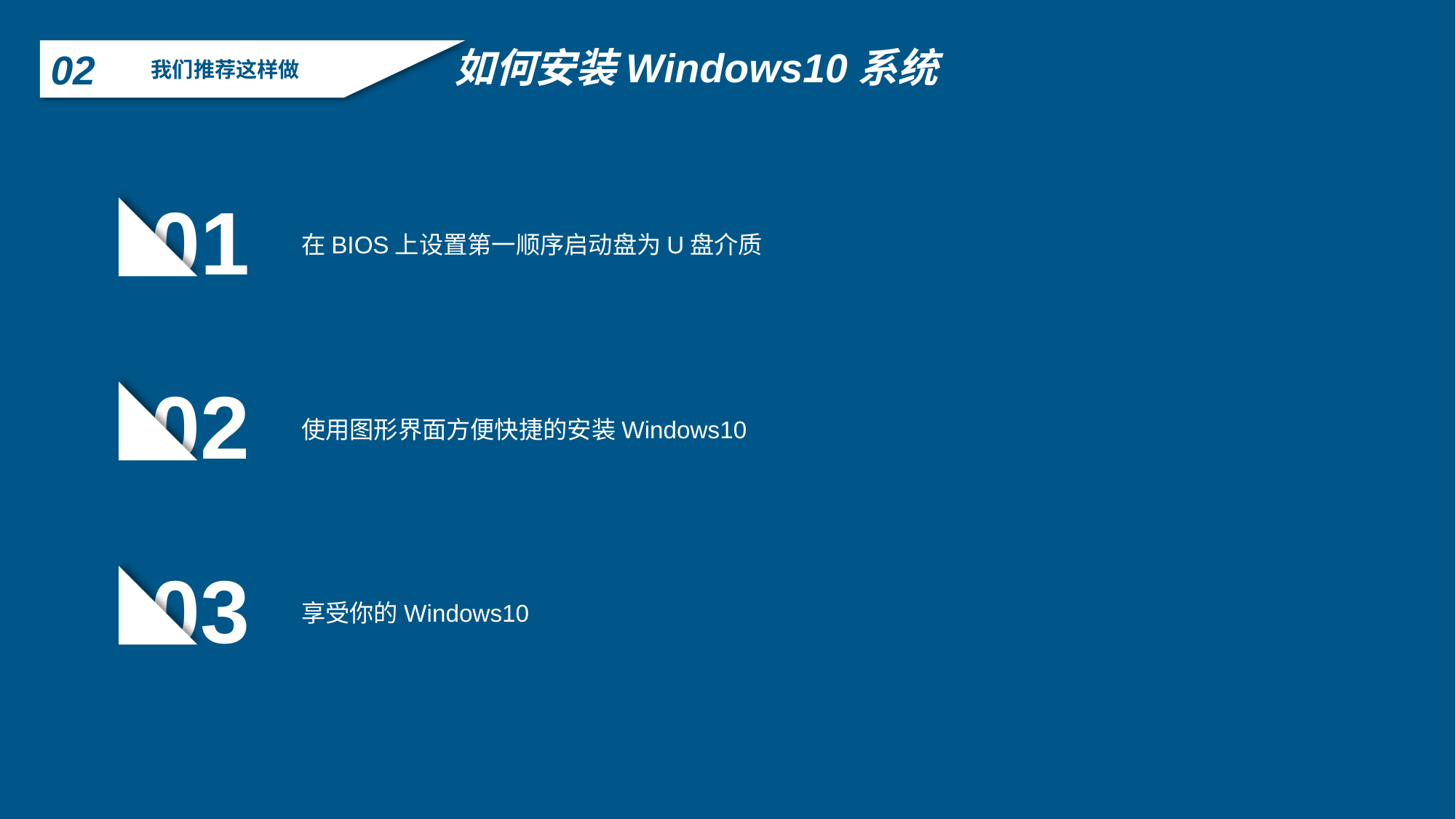

如何安装Windows10系统
02
我们推荐这样做
01

在BIOS上设置第一顺序启动盘为U盘介质
02

使用图形界面方便快捷的安装Windows10
03

享受你的Windows10